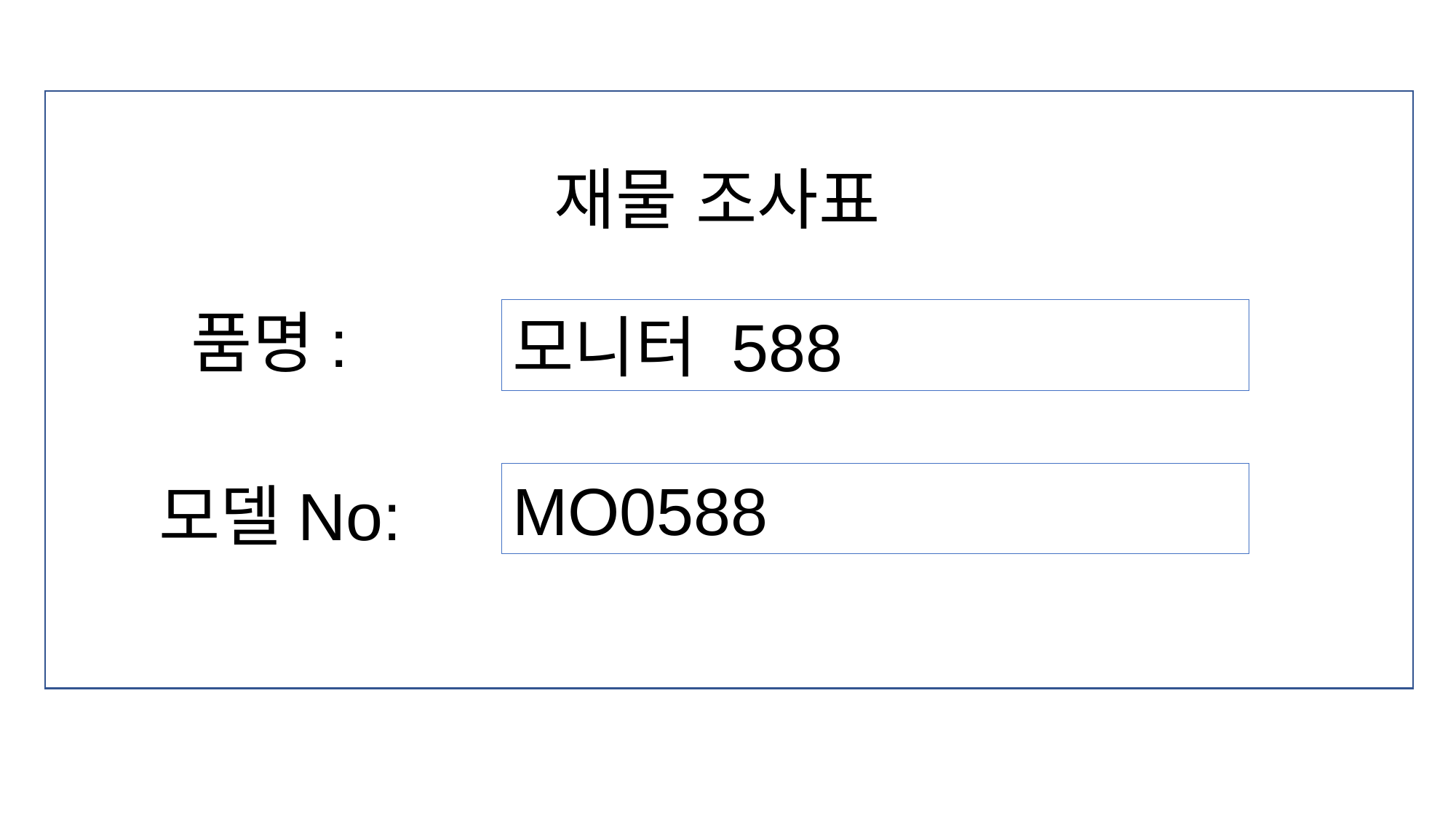

재물 조사표
품명:
모니터 588
MO0588
모델No: